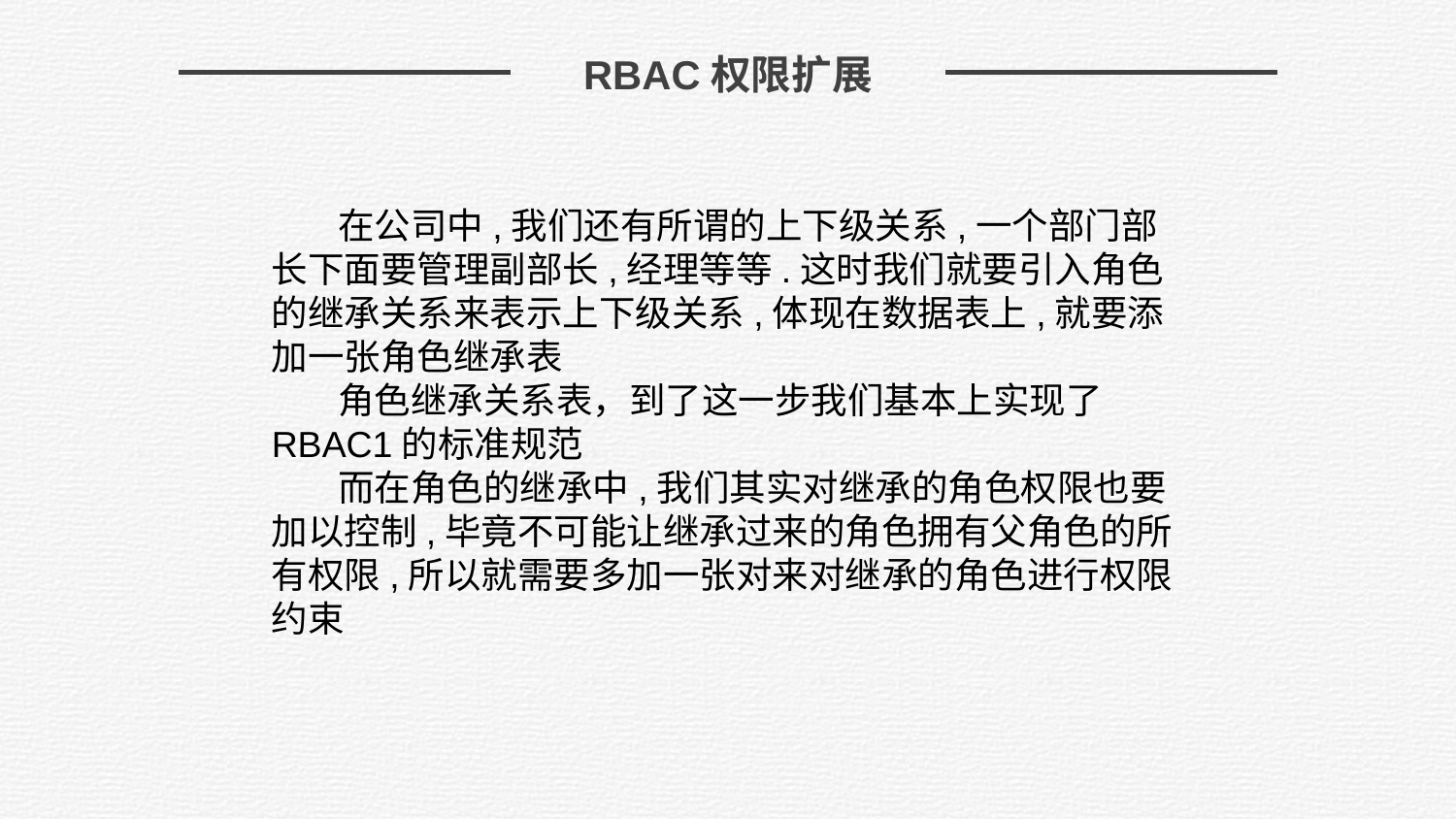

RBAC权限扩展
       在公司中,我们还有所谓的上下级关系,一个部门部长下面要管理副部长,经理等等.这时我们就要引入角色的继承关系来表示上下级关系,体现在数据表上,就要添加一张角色继承表
       角色继承关系表，到了这一步我们基本上实现了RBAC1的标准规范
       而在角色的继承中,我们其实对继承的角色权限也要加以控制,毕竟不可能让继承过来的角色拥有父角色的所有权限,所以就需要多加一张对来对继承的角色进行权限约束